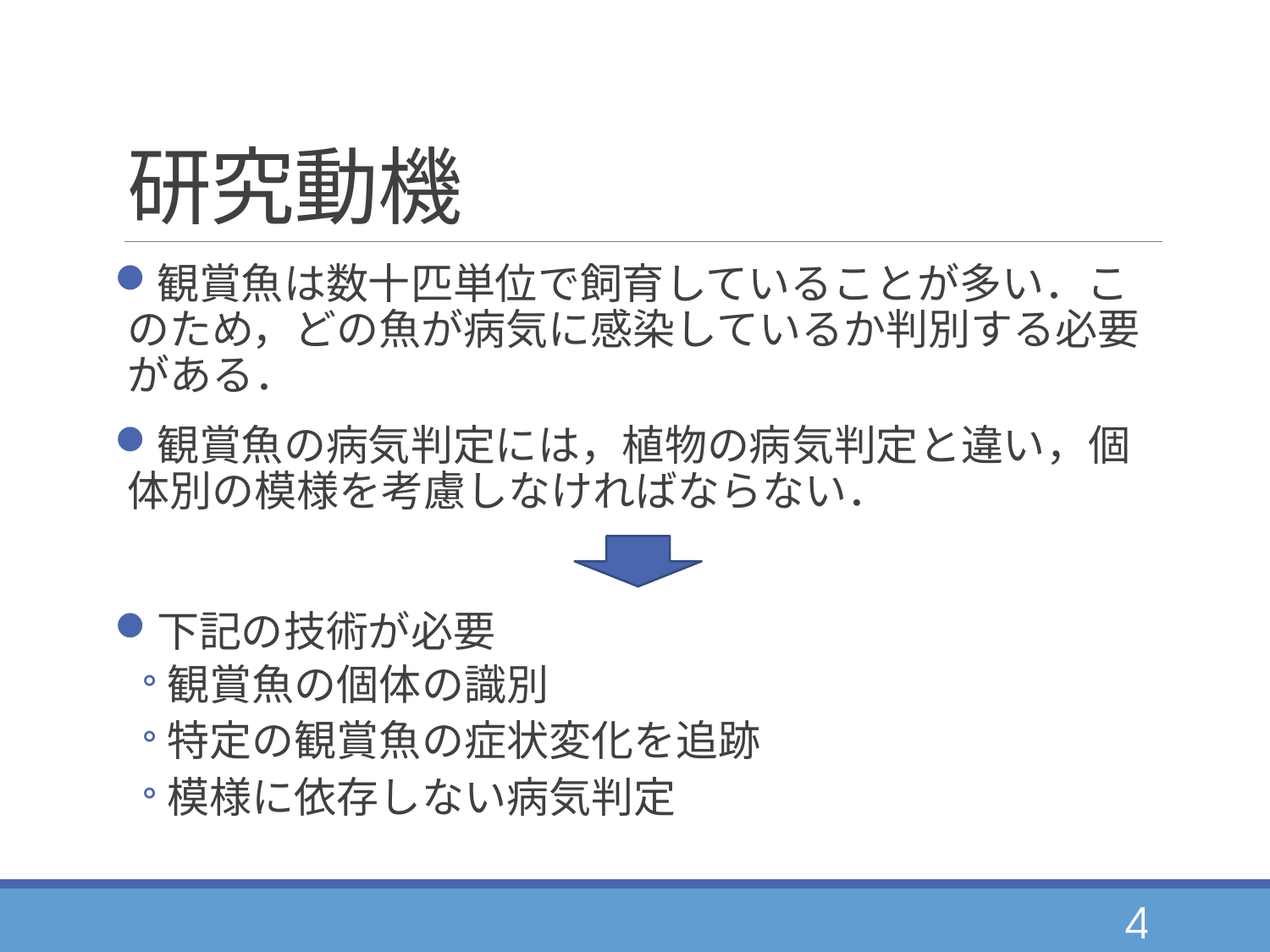

# 研究動機
観賞魚は数十匹単位で飼育していることが多い．このため，どの魚が病気に感染しているか判別する必要がある．
観賞魚の病気判定には，植物の病気判定と違い，個体別の模様を考慮しなければならない．

下記の技術が必要
観賞魚の個体の識別
特定の観賞魚の症状変化を追跡
模様に依存しない病気判定

4